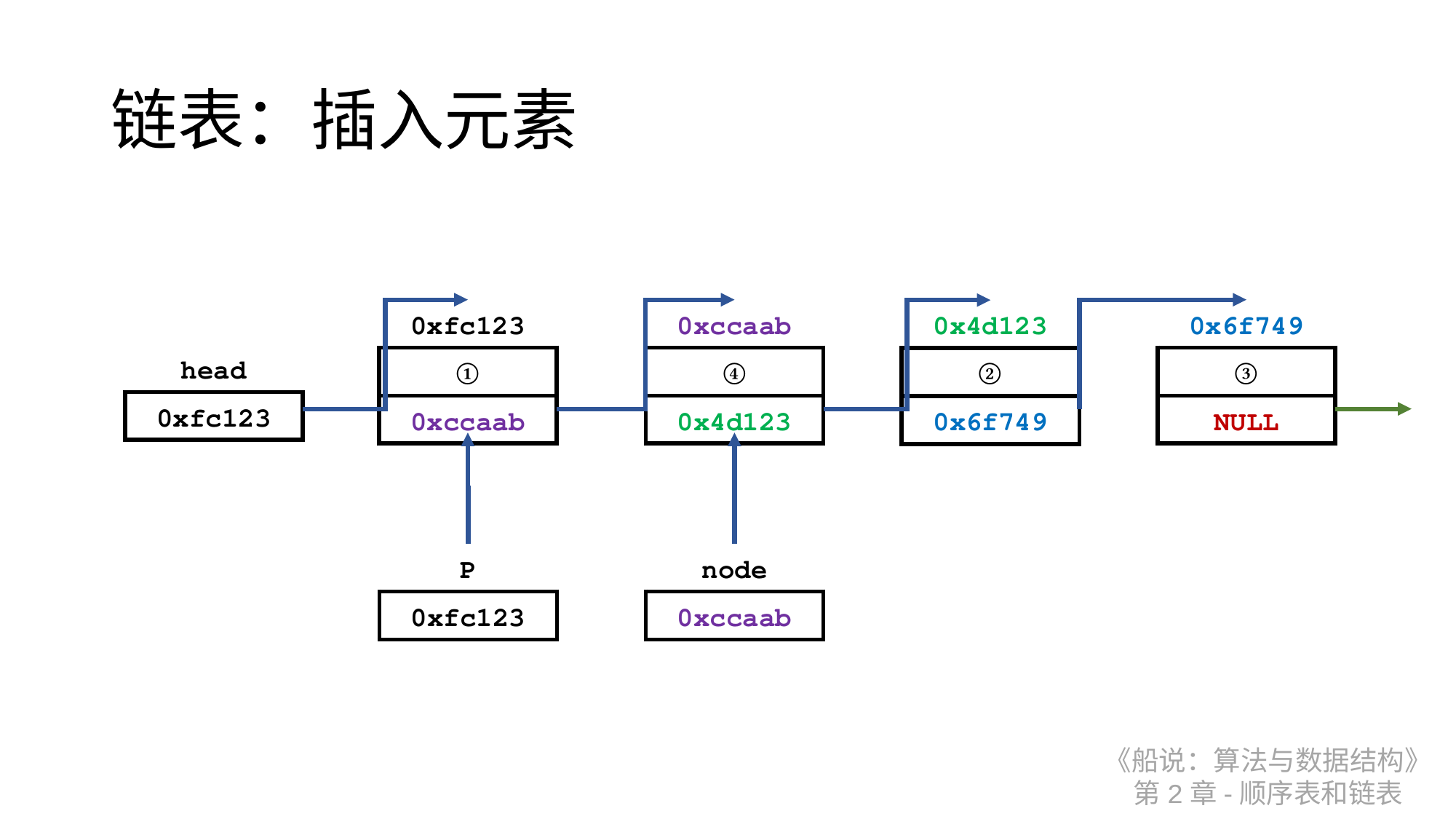

# 链表：插入元素
| 0xfc123 |
| --- |
| ① |
| 0xccaab |
| 0xccaab |
| --- |
| ④ |
| 0x4d123 |
| 0x6f749 |
| --- |
| ③ |
| NULL |
| 0x4d123 |
| --- |
| ② |
| 0x6f749 |
| head |
| --- |
| 0xfc123 |
| P |
| --- |
| 0xfc123 |
| node |
| --- |
| 0xccaab |